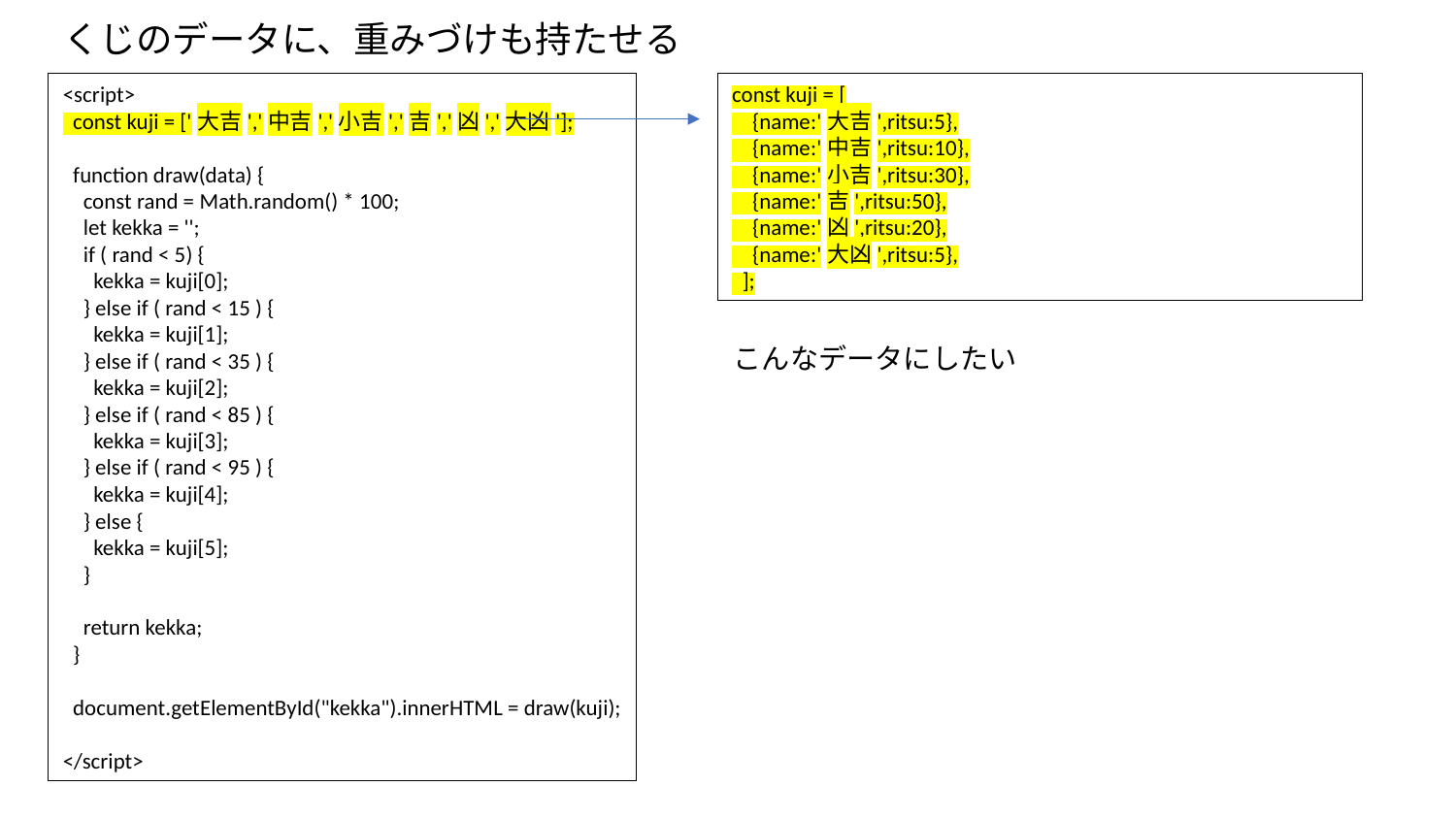

くじのデータに、重みづけも持たせる
const kuji = [
    {name:'大吉',ritsu:5},
    {name:'中吉',ritsu:10},
    {name:'小吉',ritsu:30},
    {name:'吉',ritsu:50},
    {name:'凶',ritsu:20},
    {name:'大凶',ritsu:5},
  ];
<script>
  const kuji = ['大吉','中吉','小吉','吉','凶','大凶'];

  function draw(data) {
    const rand = Math.random() * 100;
    let kekka = '';
    if ( rand < 5) {
      kekka = kuji[0];
    } else if ( rand < 15 ) {
      kekka = kuji[1];
    } else if ( rand < 35 ) {
      kekka = kuji[2];
    } else if ( rand < 85 ) {
      kekka = kuji[3];
    } else if ( rand < 95 ) {
      kekka = kuji[4];
    } else {
      kekka = kuji[5];
    }

    return kekka;
  }

  document.getElementById("kekka").innerHTML = draw(kuji);

</script>
こんなデータにしたい